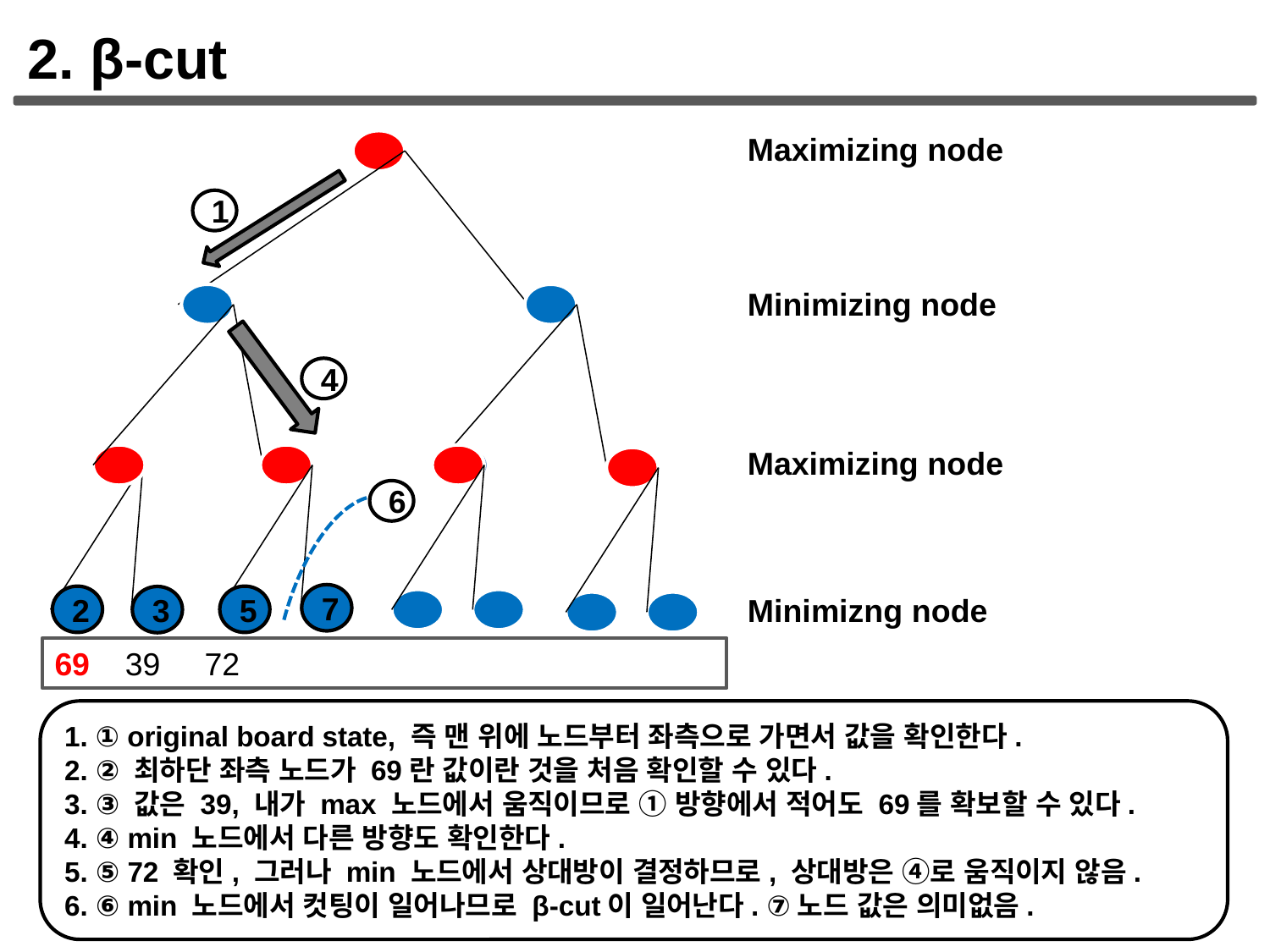

2. β-cut

Maximizing node

1

Minimizing node

4

Maximizing node

6

7
Minimizng node
5
2
3

69    39     72
1. ① original board state, 즉 맨 위에 노드부터 좌측으로 가면서 값을 확인한다.
2. ② 최하단 좌측 노드가 69란 값이란 것을 처음 확인할 수 있다.
3. ③ 값은 39, 내가 max 노드에서 움직이므로 ① 방향에서 적어도 69를 확보할 수 있다.
4. ④ min 노드에서 다른 방향도 확인한다.
5. ⑤ 72 확인, 그러나 min 노드에서 상대방이 결정하므로, 상대방은 ④로 움직이지 않음.
6. ⑥ min 노드에서 컷팅이 일어나므로 β-cut이 일어난다. ⑦노드 값은 의미없음.